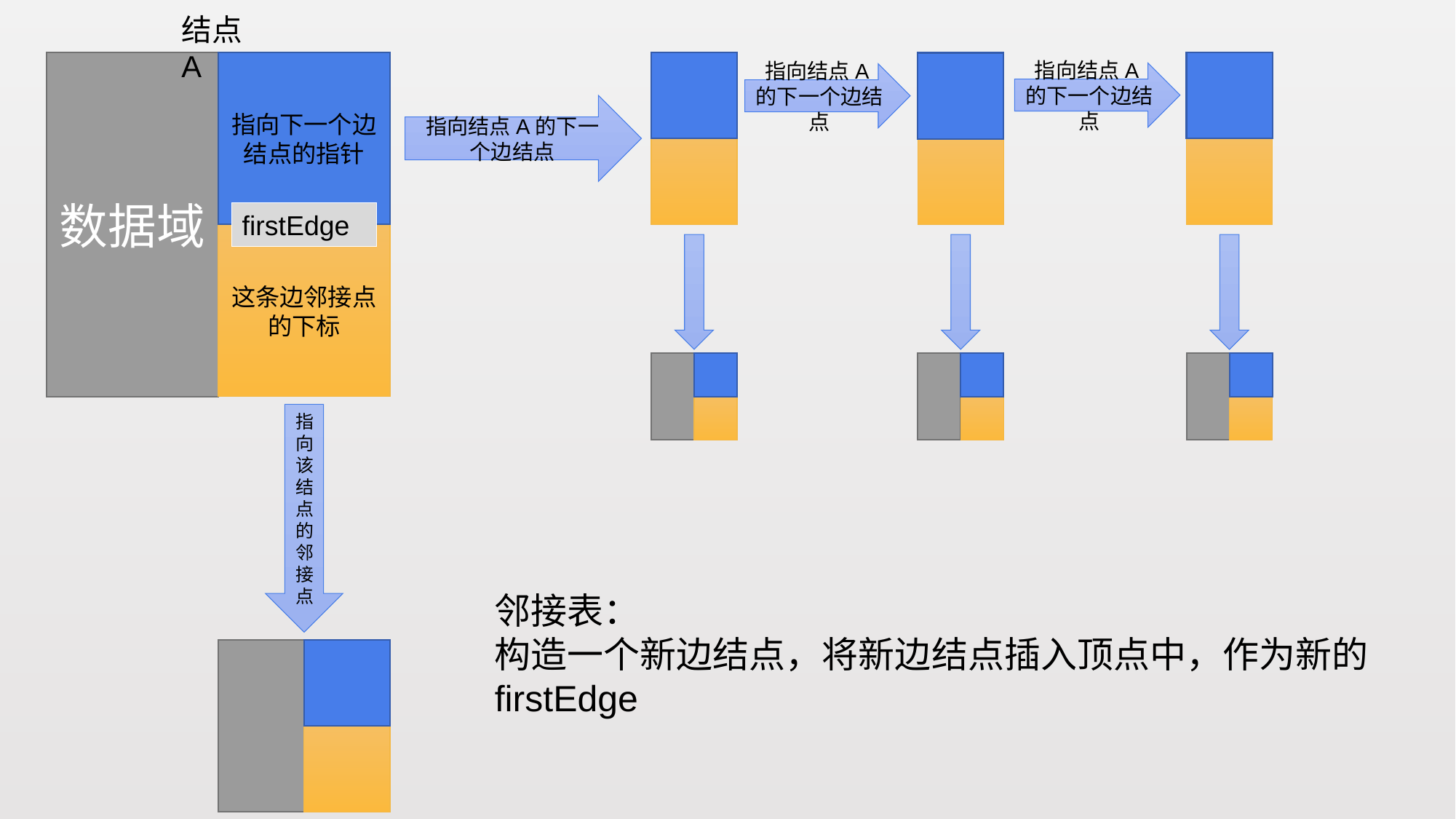

结点A

指向结点A的下一个边结点

指向结点A的下一个边结点
指向下一个边结点的指针
这条边邻接点的下标
firstEdge
数据域

指向结点A的下一个边结点

指向该结点的邻接点

邻接表：
构造一个新边结点，将新边结点插入顶点中，作为新的firstEdge